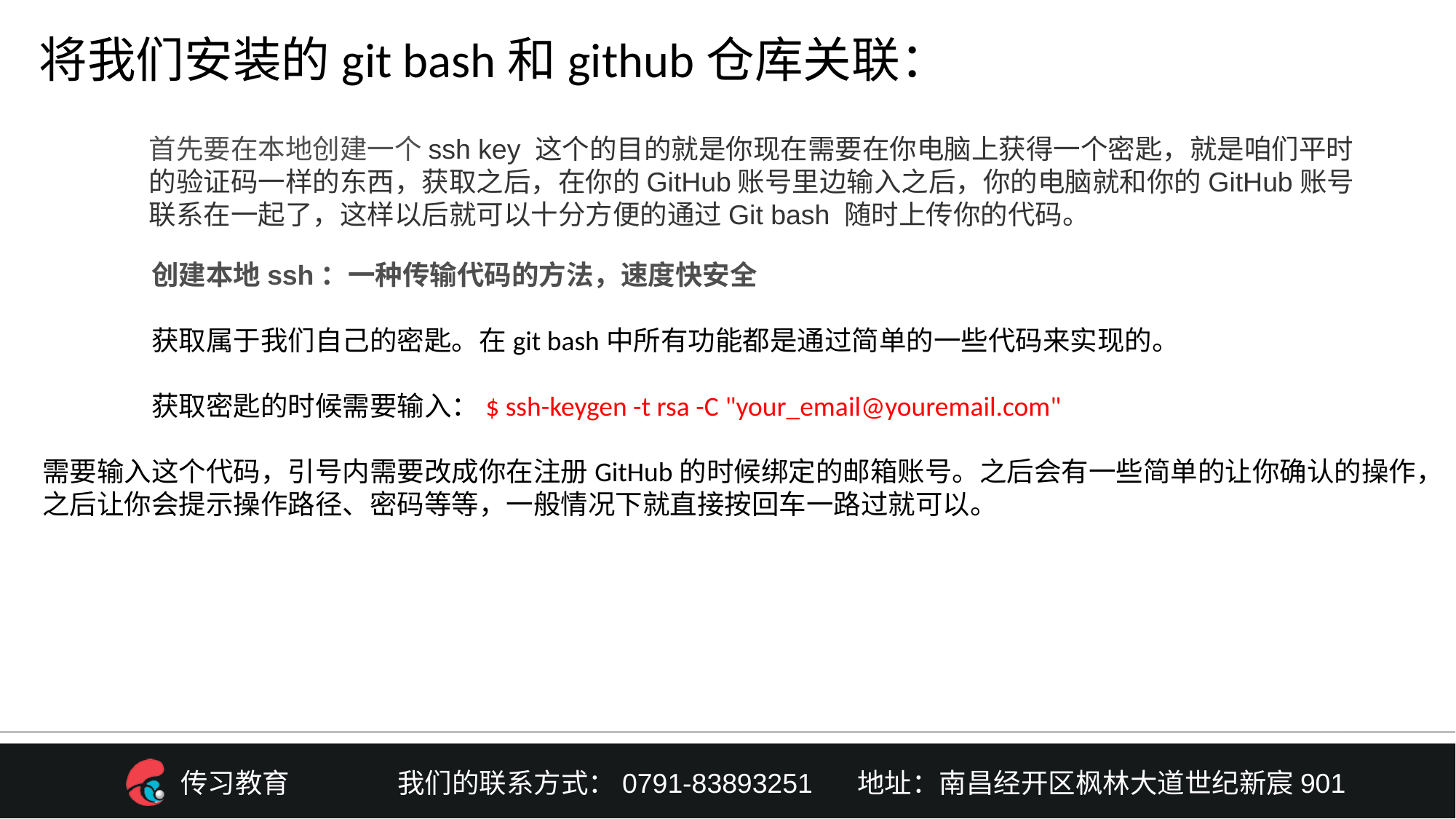

将我们安装的git bash和github仓库关联：

首先要在本地创建一个ssh key 这个的目的就是你现在需要在你电脑上获得一个密匙，就是咱们平时的验证码一样的东西，获取之后，在你的GitHub账号里边输入之后，你的电脑就和你的GitHub账号联系在一起了，这样以后就可以十分方便的通过Git bash 随时上传你的代码。
	创建本地ssh：一种传输代码的方法，速度快安全

 	获取属于我们自己的密匙。在git bash中所有功能都是通过简单的一些代码来实现的。

	获取密匙的时候需要输入：$ ssh-keygen -t rsa -C "your_email@youremail.com"

需要输入这个代码，引号内需要改成你在注册GitHub的时候绑定的邮箱账号。之后会有一些简单的让你确认的操作，
之后让你会提示操作路径、密码等等，一般情况下就直接按回车一路过就可以。